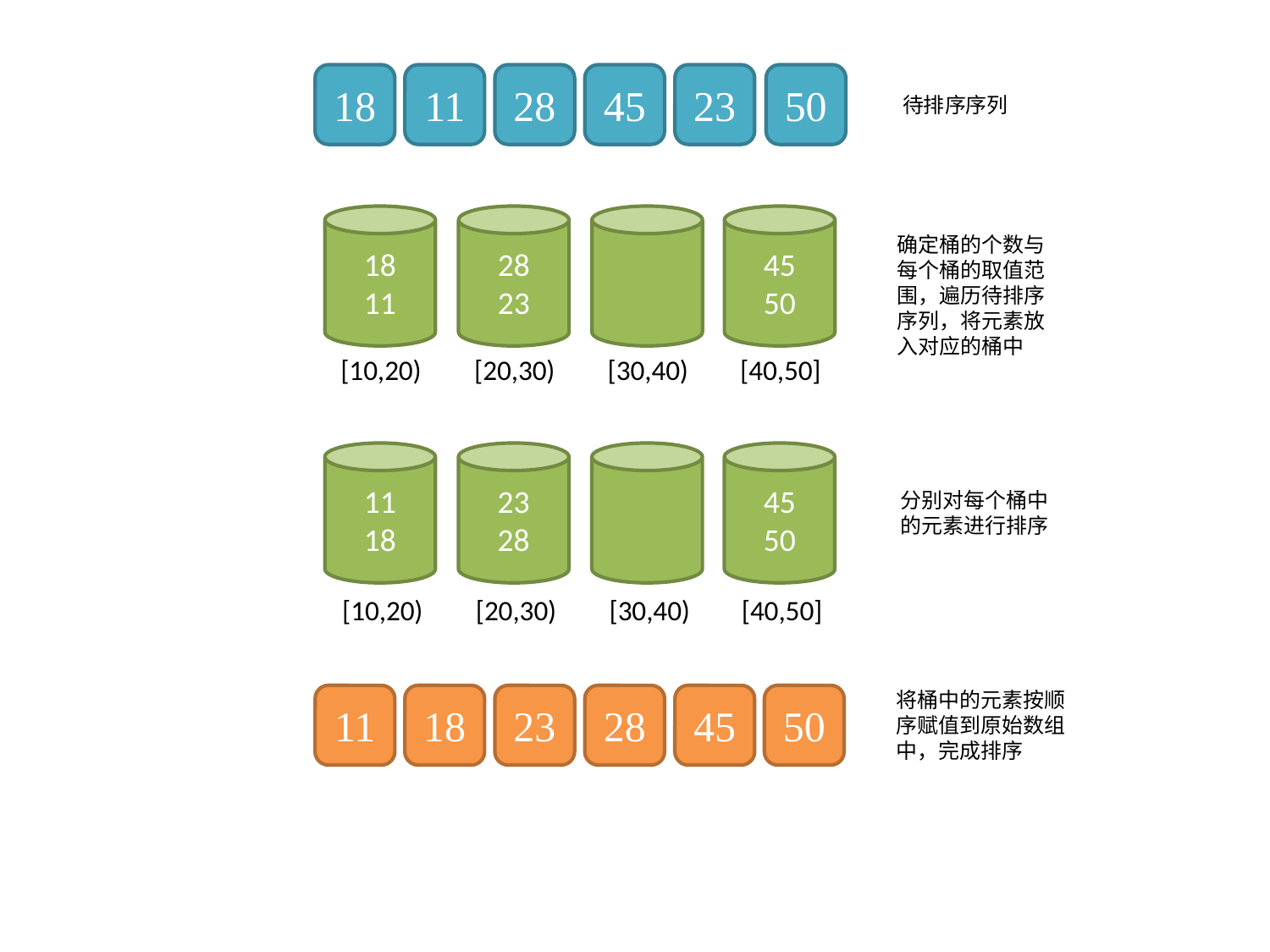

18
11
28
45
23
50
待排序序列
18
11
28
23

45
50
确定桶的个数与每个桶的取值范围，遍历待排序序列，将元素放入对应的桶中
[10,20)
[20,30)
[30,40)
[40,50]
11
18
23
28

45
50
分别对每个桶中的元素进行排序
[10,20)
[20,30)
[30,40)
[40,50]
将桶中的元素按顺序赋值到原始数组中，完成排序
11
18
23
28
45
50